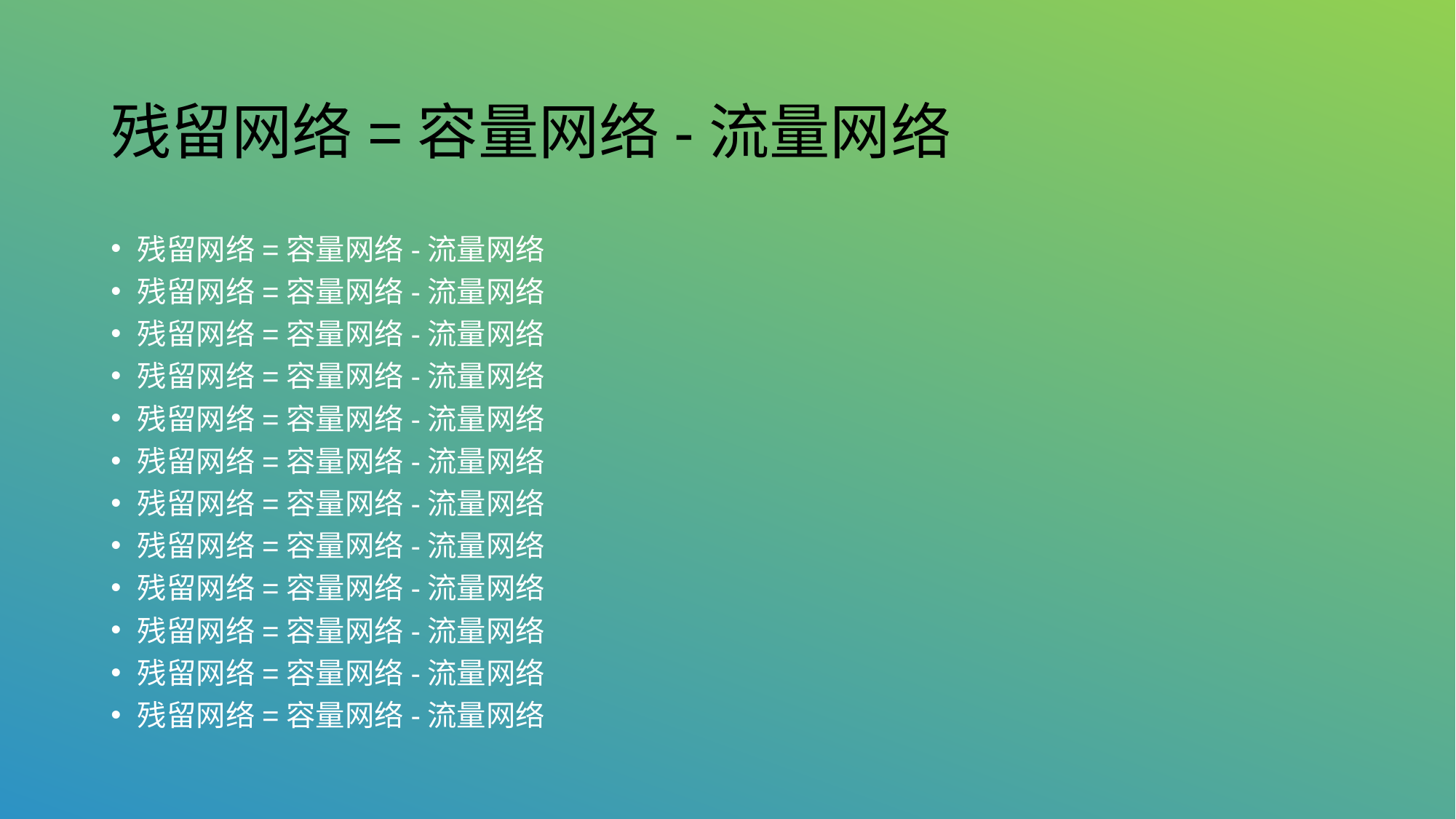

# 残留网络=容量网络-流量网络
残留网络=容量网络-流量网络
残留网络=容量网络-流量网络
残留网络=容量网络-流量网络
残留网络=容量网络-流量网络
残留网络=容量网络-流量网络
残留网络=容量网络-流量网络
残留网络=容量网络-流量网络
残留网络=容量网络-流量网络
残留网络=容量网络-流量网络
残留网络=容量网络-流量网络
残留网络=容量网络-流量网络
残留网络=容量网络-流量网络